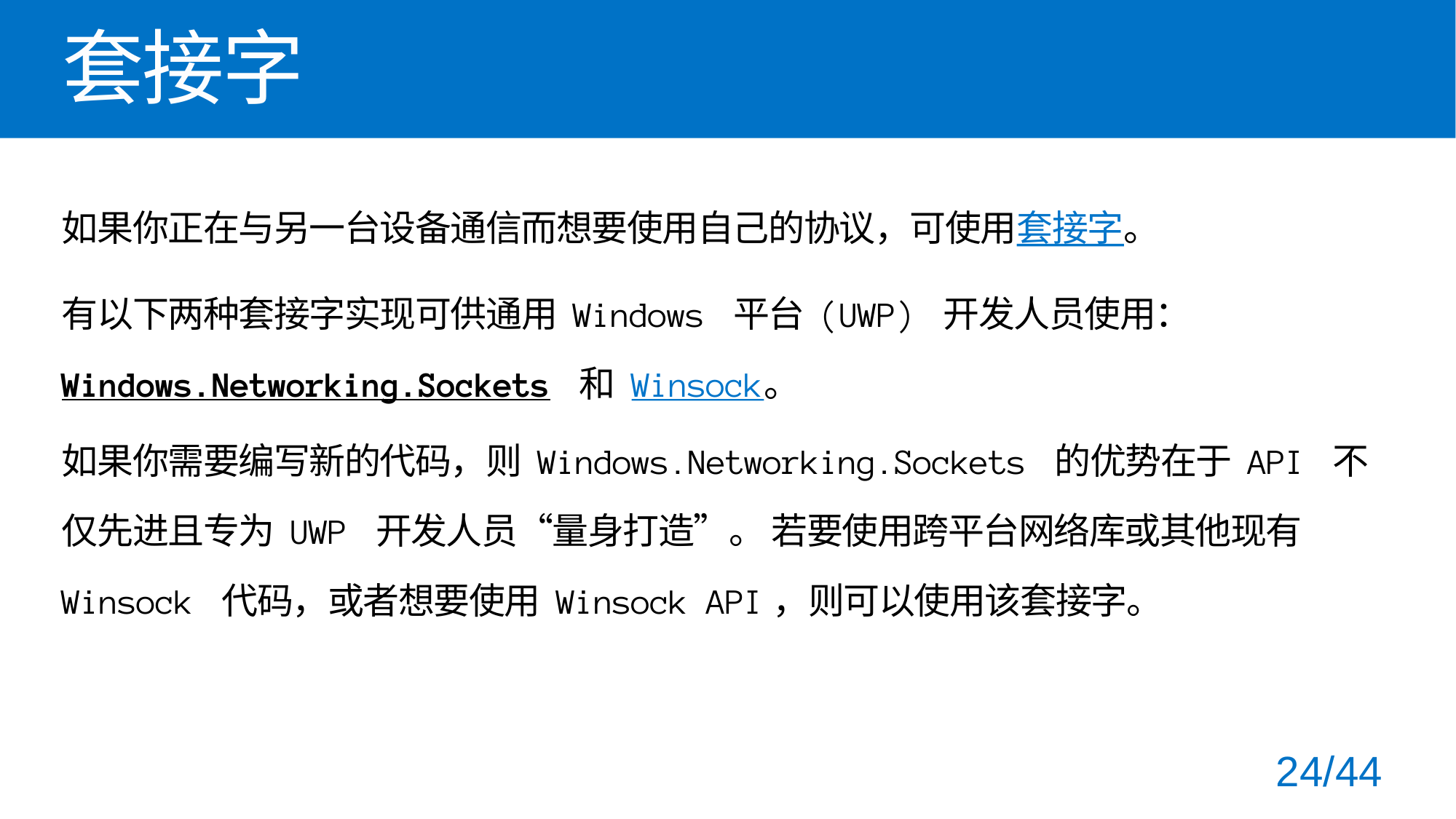

# 套接字
如果你正在与另一台设备通信而想要使用自己的协议，可使用套接字。
有以下两种套接字实现可供通用 Windows 平台 (UWP) 开发人员使用：Windows.Networking.Sockets 和 Winsock。
如果你需要编写新的代码，则 Windows.Networking.Sockets 的优势在于 API 不仅先进且专为 UWP 开发人员“量身打造”。 若要使用跨平台网络库或其他现有 Winsock 代码，或者想要使用 Winsock API，则可以使用该套接字。

24